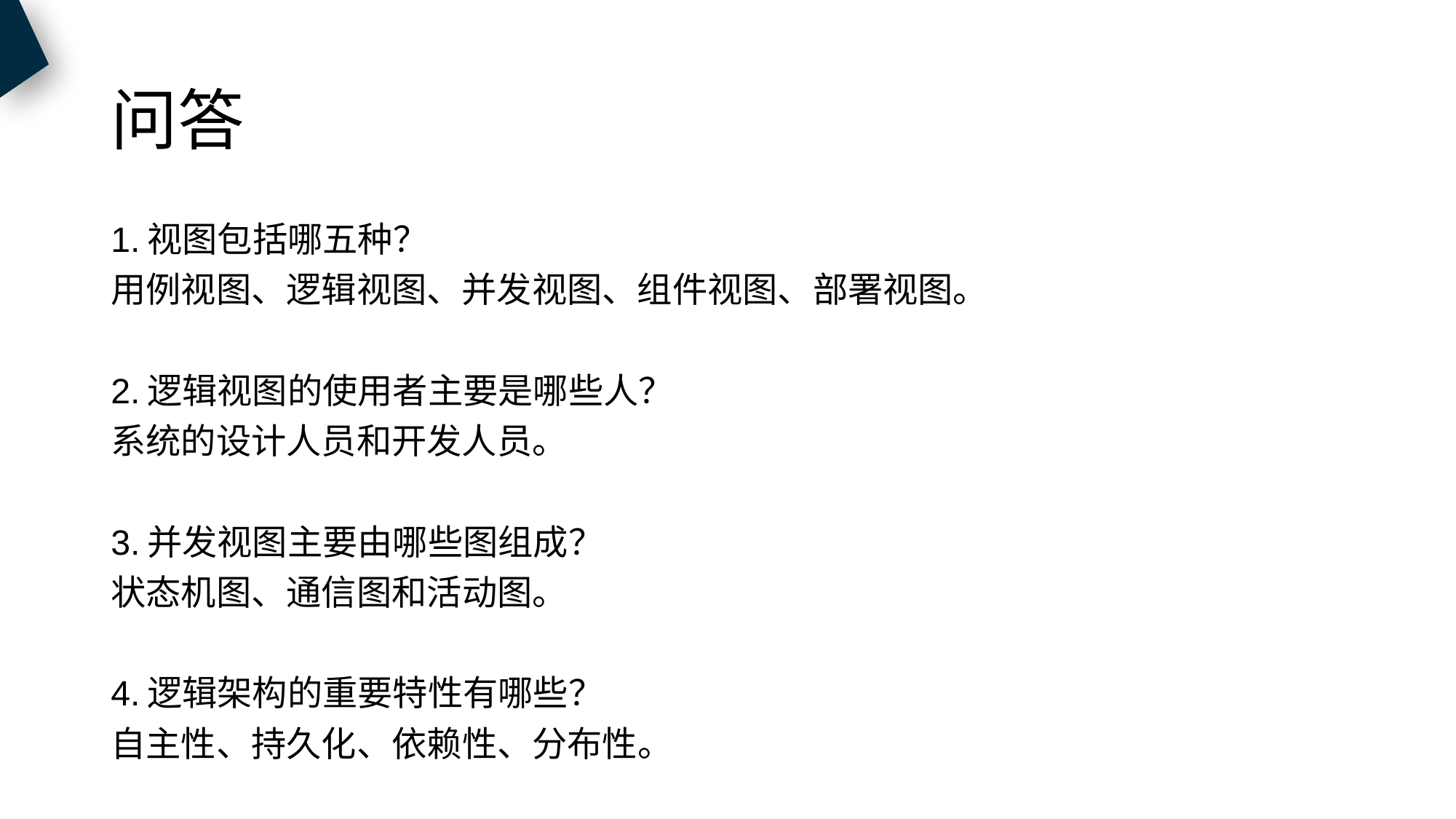

# 问答
1.视图包括哪五种？
用例视图、逻辑视图、并发视图、组件视图、部署视图。

2.逻辑视图的使用者主要是哪些人？
系统的设计人员和开发人员。

3.并发视图主要由哪些图组成？
状态机图、通信图和活动图。

4.逻辑架构的重要特性有哪些？
自主性、持久化、依赖性、分布性。